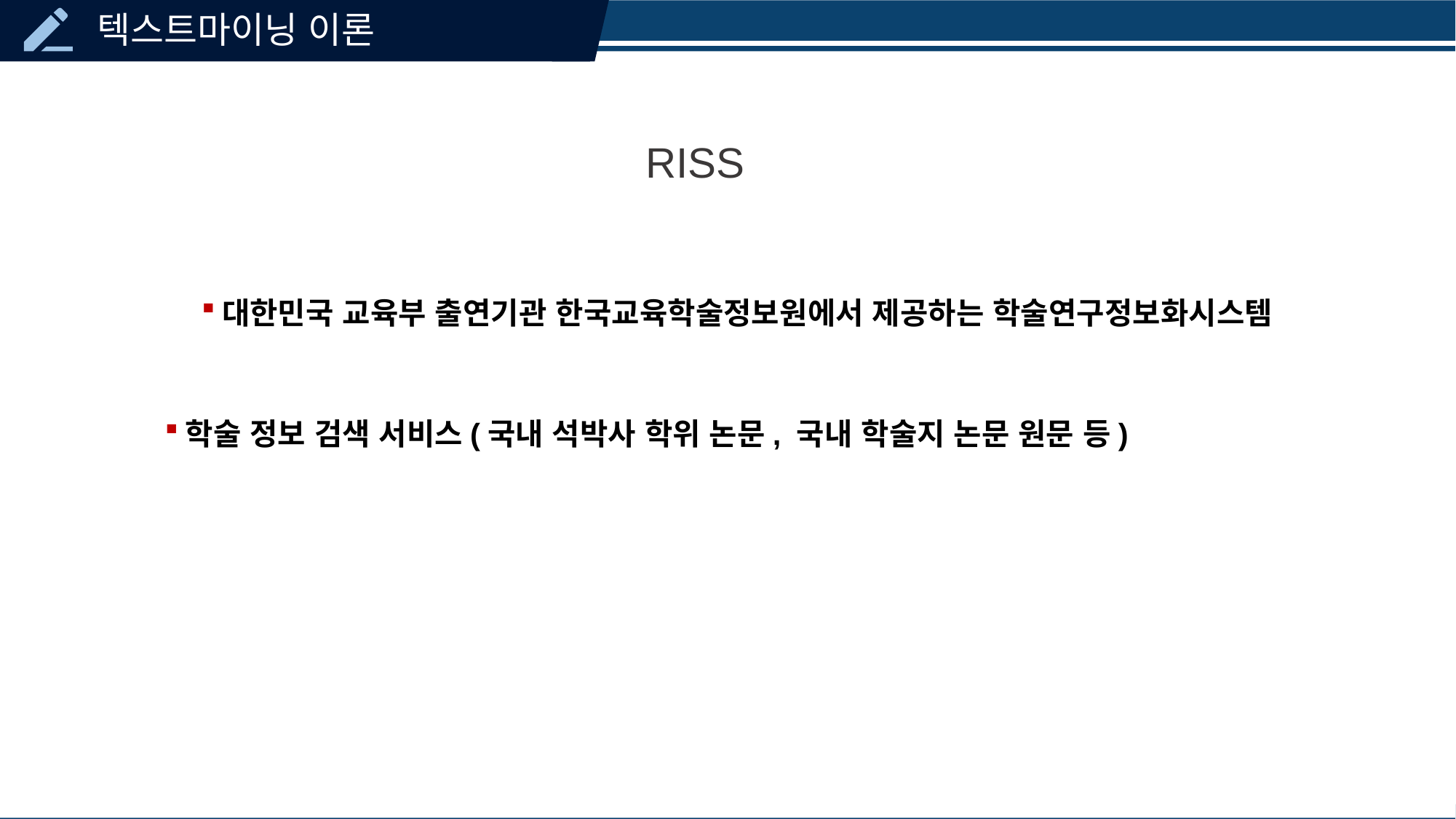

RISS
대한민국 교육부 출연기관 한국교육학술정보원에서 제공하는 학술연구정보화시스템
학술 정보 검색 서비스(국내 석박사 학위 논문, 국내 학술지 논문 원문 등)